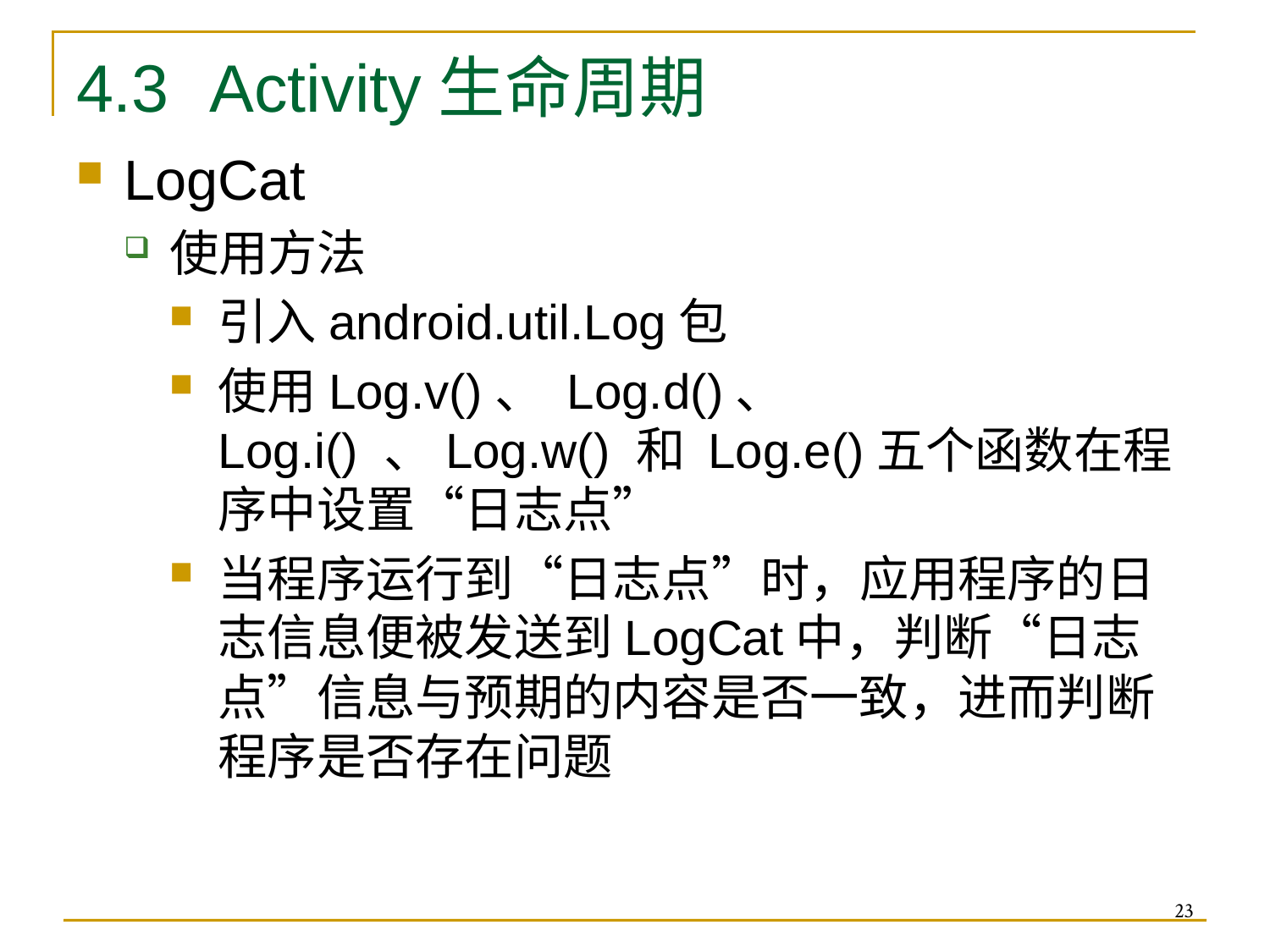

# 4.3 Activity生命周期
LogCat
使用方法
引入android.util.Log包
使用Log.v()、 Log.d()、 Log.i() 、Log.w() 和 Log.e()五个函数在程序中设置“日志点”
当程序运行到“日志点”时，应用程序的日志信息便被发送到LogCat中，判断“日志点”信息与预期的内容是否一致，进而判断程序是否存在问题
23